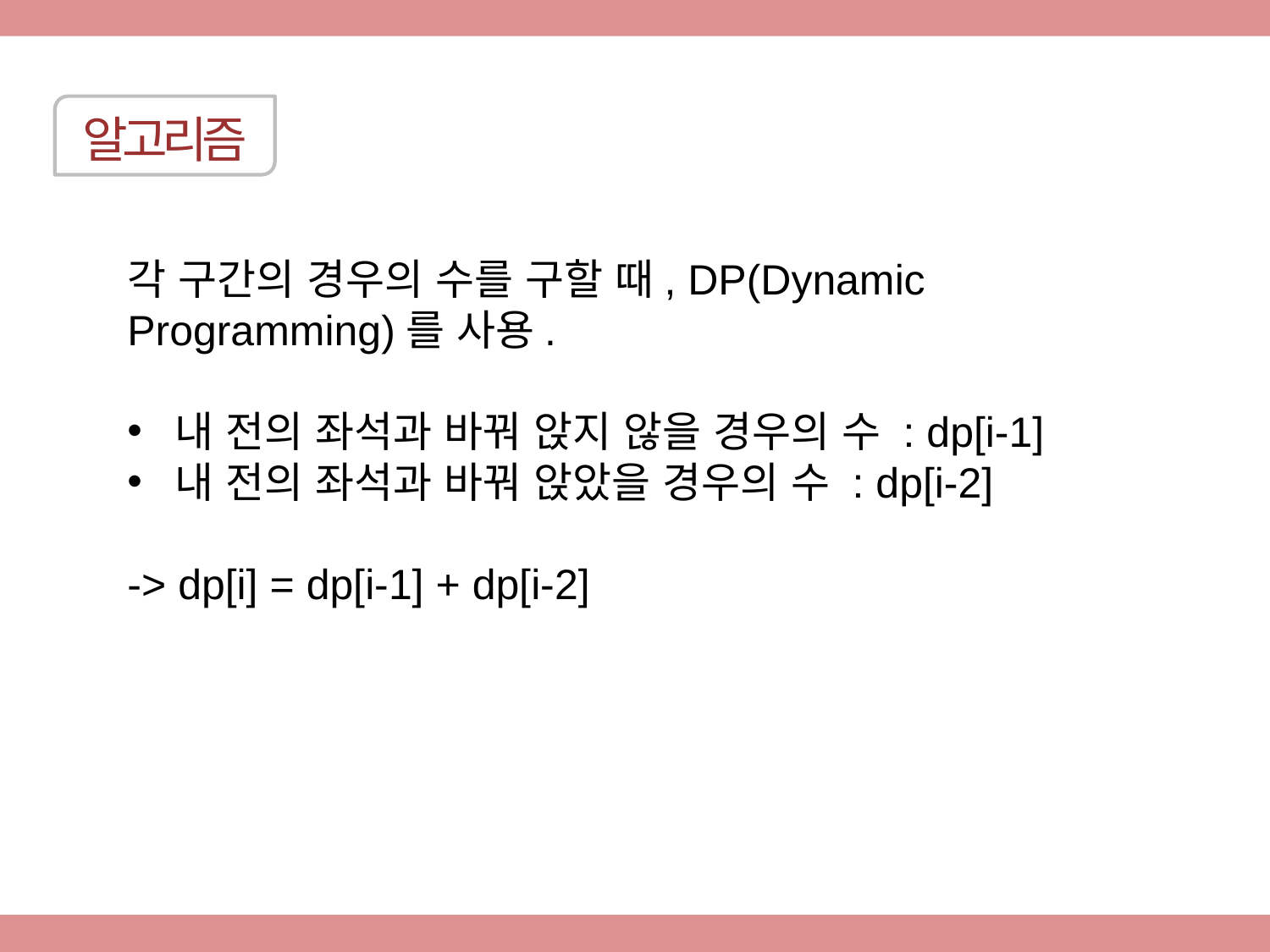

알고리즘
각 구간의 경우의 수를 구할 때, DP(Dynamic Programming)를 사용.

내 전의 좌석과 바꿔 앉지 않을 경우의 수 : dp[i-1]
내 전의 좌석과 바꿔 앉았을 경우의 수 : dp[i-2]

-> dp[i] = dp[i-1] + dp[i-2]